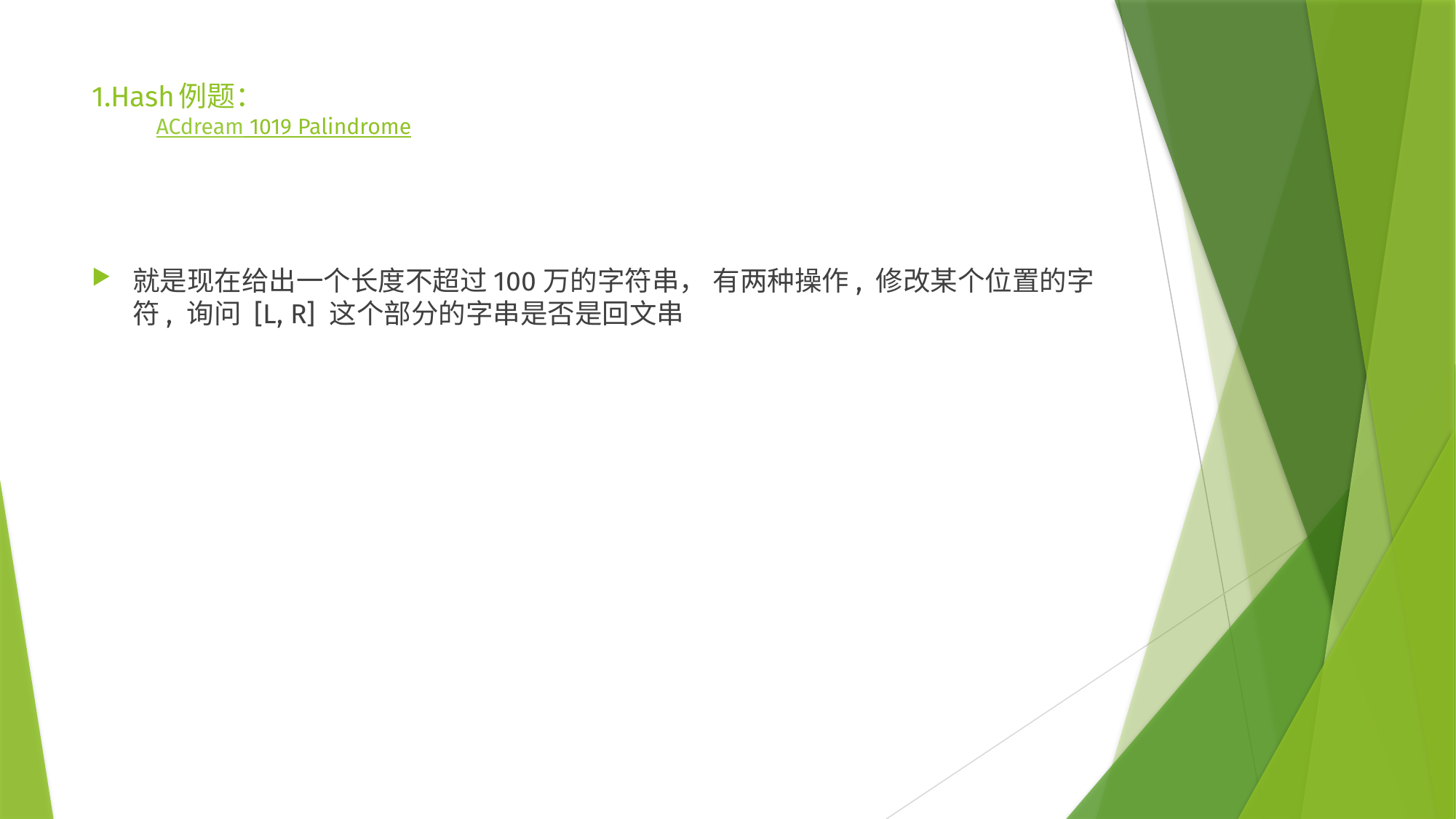

# 1.Hash例题： ACdream 1019 Palindrome
就是现在给出一个长度不超过100万的字符串， 有两种操作, 修改某个位置的字符, 询问 [L, R] 这个部分的字串是否是回文串